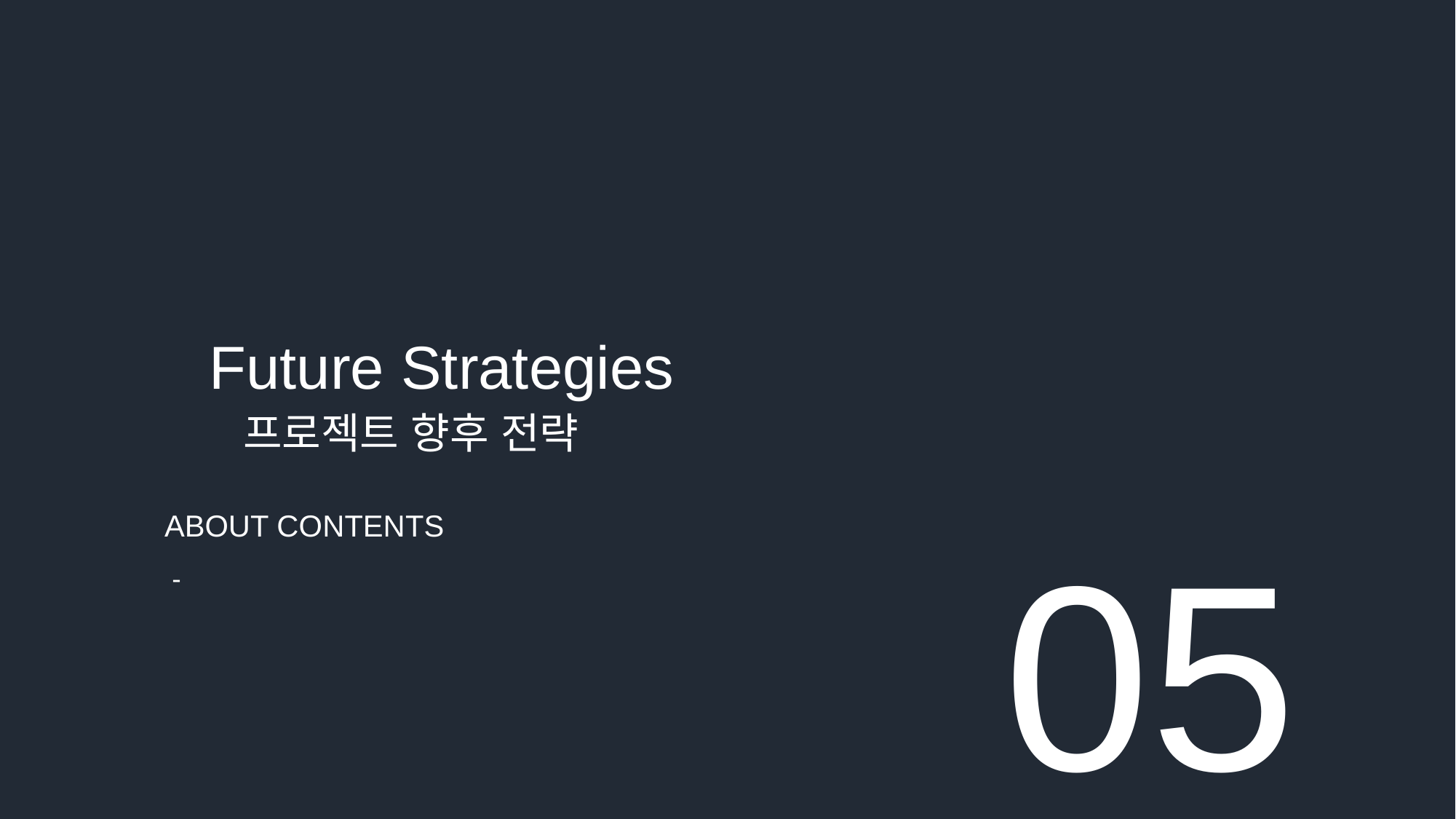

Future Strategies
  프로젝트 향후 전략
ABOUT CONTENTS

 -
05